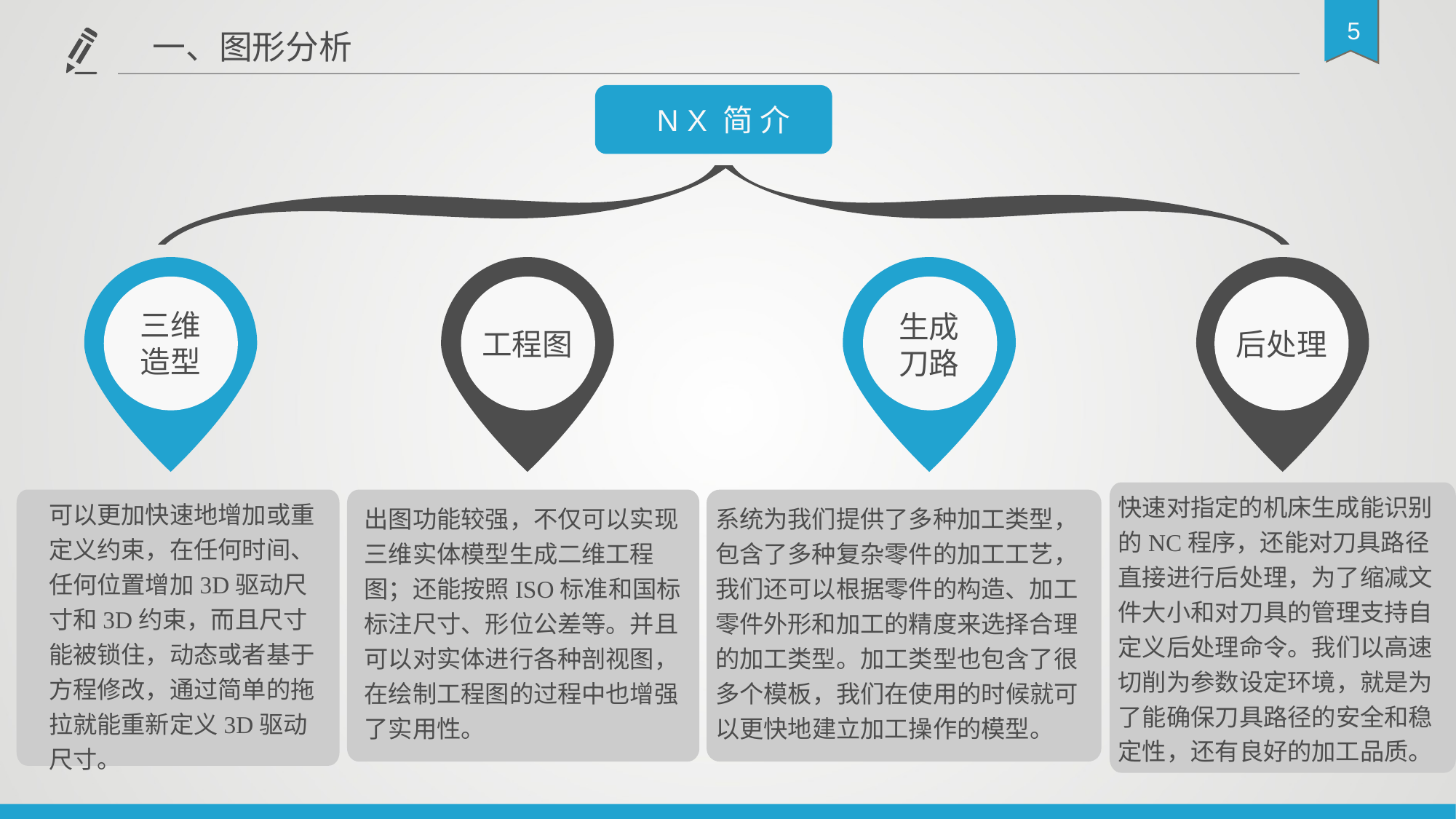

一、图形分析

N X 简 介

三维
造型
生成
刀路
工程图
后处理

快速对指定的机床生成能识别的NC程序，还能对刀具路径直接进行后处理，为了缩减文件大小和对刀具的管理支持自定义后处理命令。我们以高速切削为参数设定环境，就是为了能确保刀具路径的安全和稳定性，还有良好的加工品质。

可以更加快速地增加或重定义约束，在任何时间、任何位置增加3D驱动尺寸和3D约束，而且尺寸能被锁住，动态或者基于方程修改，通过简单的拖拉就能重新定义3D驱动尺寸。

出图功能较强，不仅可以实现三维实体模型生成二维工程图；还能按照ISO标准和国标标注尺寸、形位公差等。并且可以对实体进行各种剖视图，在绘制工程图的过程中也增强了实用性。

系统为我们提供了多种加工类型，包含了多种复杂零件的加工工艺，我们还可以根据零件的构造、加工零件外形和加工的精度来选择合理的加工类型。加工类型也包含了很多个模板，我们在使用的时候就可以更快地建立加工操作的模型。